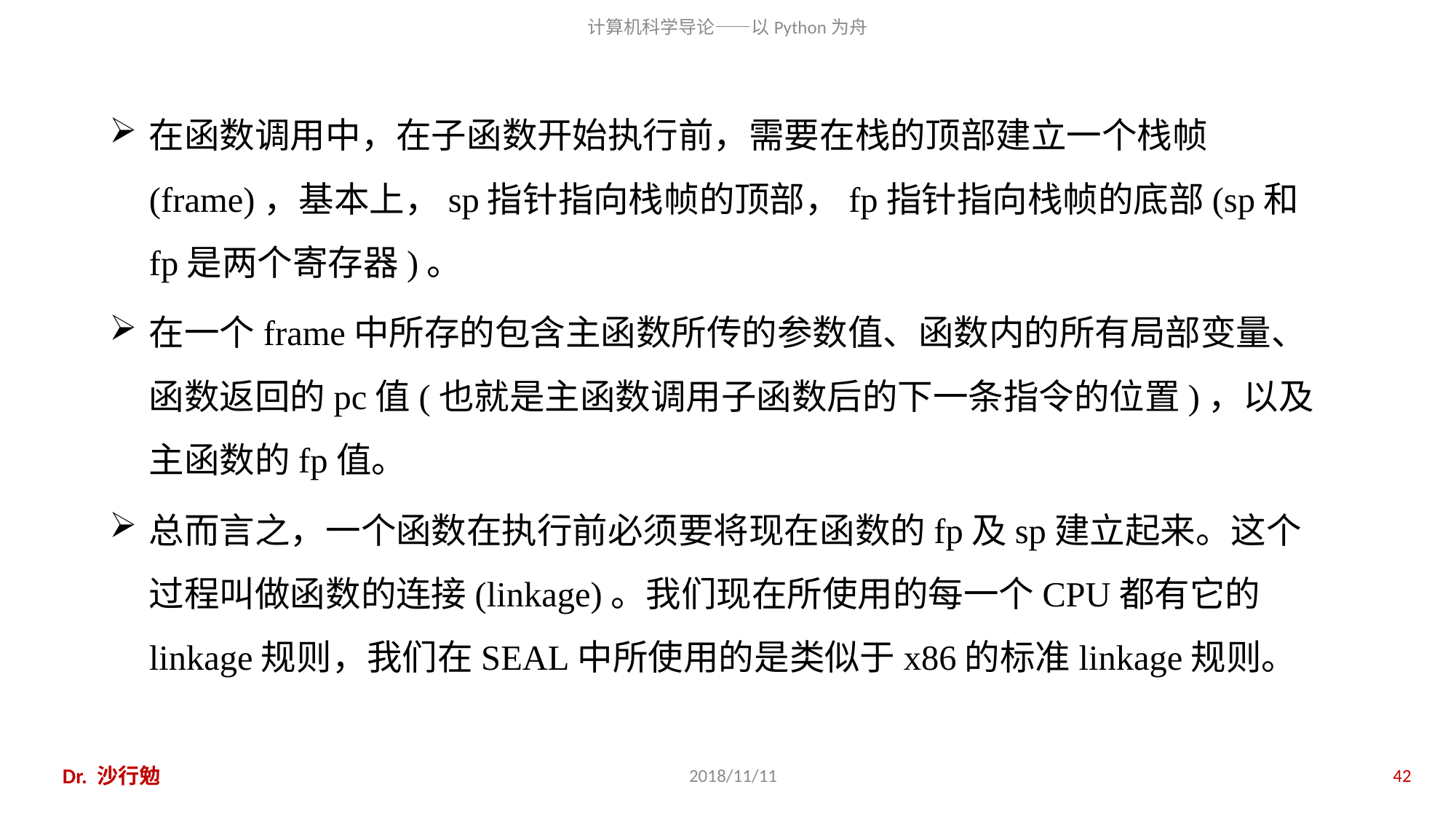

在函数调用中，在子函数开始执行前，需要在栈的顶部建立一个栈帧(frame)，基本上，sp指针指向栈帧的顶部，fp指针指向栈帧的底部(sp和fp是两个寄存器)。
在一个frame中所存的包含主函数所传的参数值、函数内的所有局部变量、函数返回的pc值(也就是主函数调用子函数后的下一条指令的位置)，以及主函数的fp值。
总而言之，一个函数在执行前必须要将现在函数的fp及sp建立起来。这个过程叫做函数的连接(linkage)。我们现在所使用的每一个CPU都有它的linkage规则，我们在SEAL中所使用的是类似于x86的标准linkage规则。
Dr. 沙行勉
2018/11/11
42